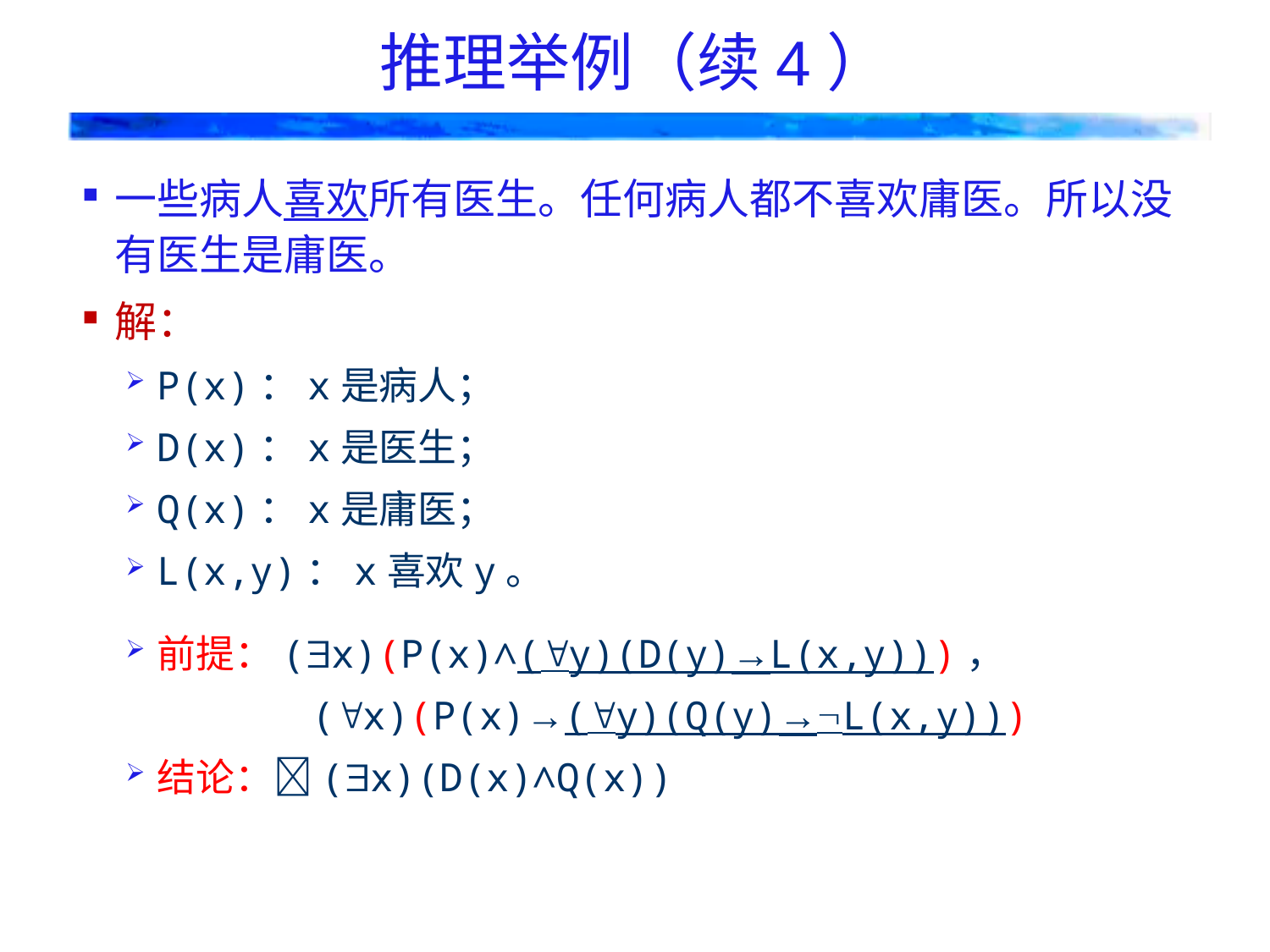

# 推理举例（续4）
一些病人喜欢所有医生。任何病人都不喜欢庸医。所以没有医生是庸医。
解：
P(x)：x是病人；
D(x)：x是医生；
Q(x)：x是庸医；
L(x,y)：x喜欢y。
前提：(∃x)(P(x)∧(∀y)(D(y)→L(x,y)))，
        (∀x)(P(x)→(∀y)(Q(y)→¬L(x,y)))
结论：¬(∃x)(D(x)∧Q(x))